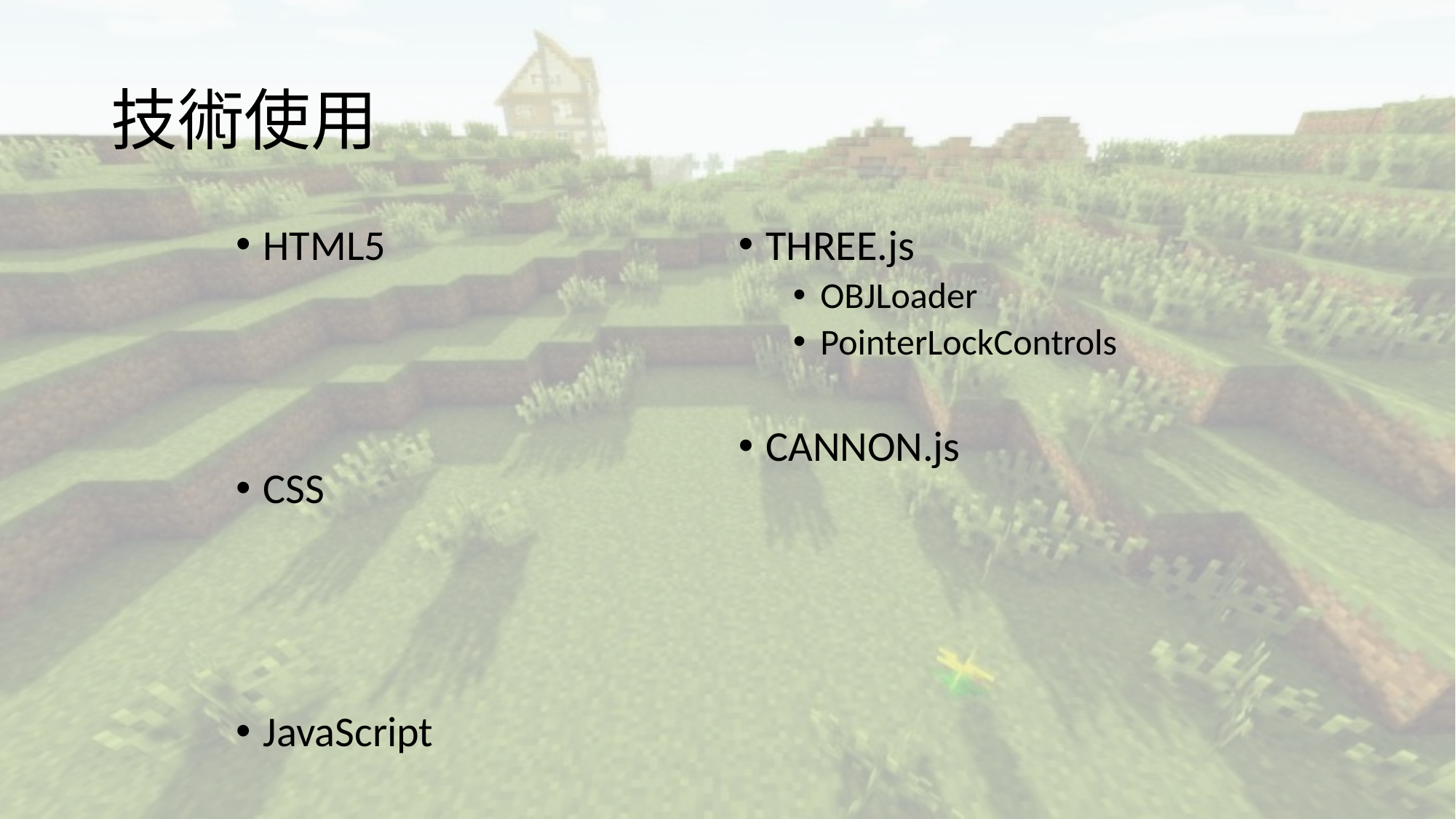

# 技術使用
HTML5

CSS

JavaScript

THREE.js
OBJLoader
PointerLockControls

CANNON.js